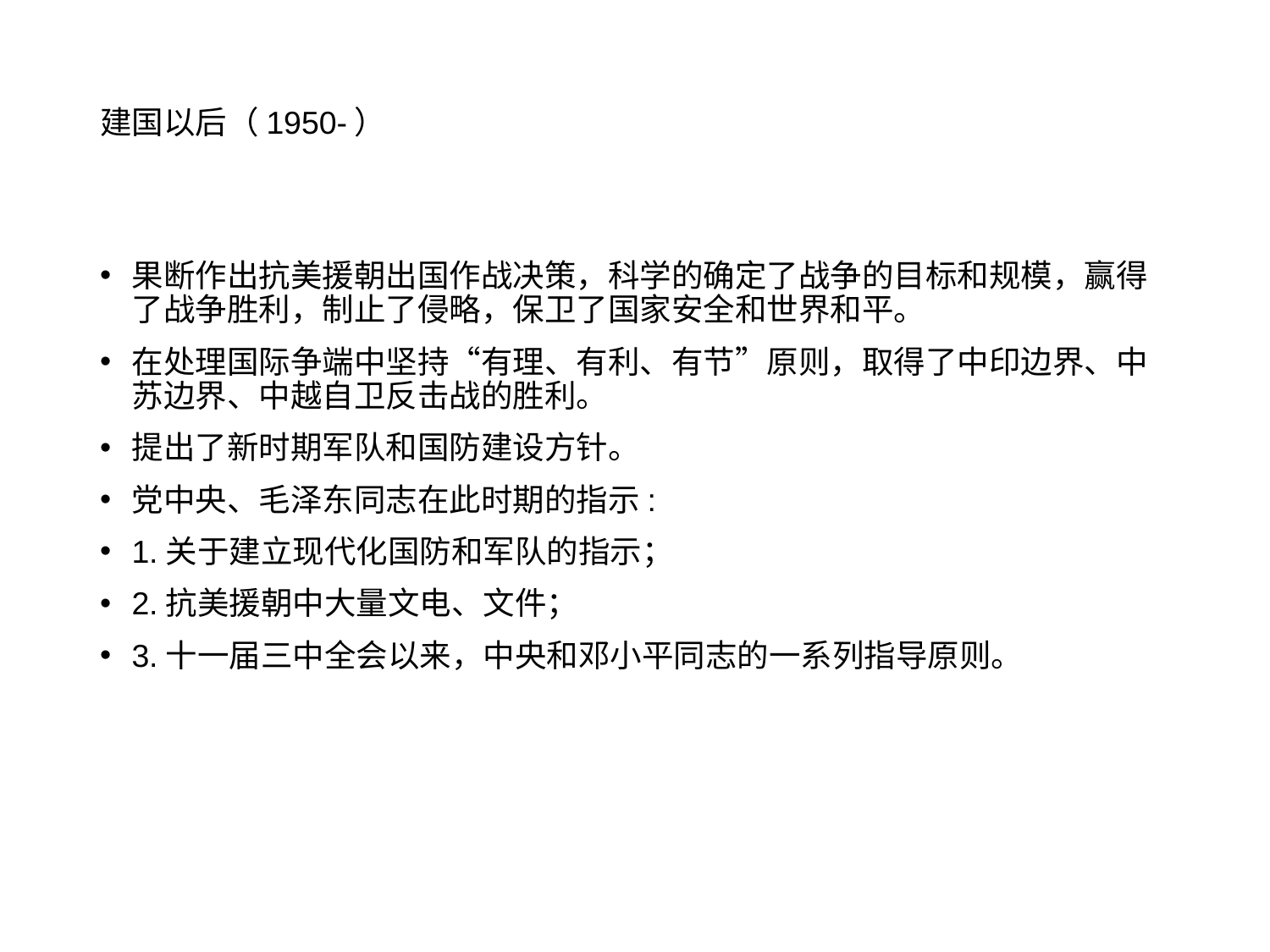

# 建国以后（1950-）
果断作出抗美援朝出国作战决策，科学的确定了战争的目标和规模，赢得了战争胜利，制止了侵略，保卫了国家安全和世界和平。
在处理国际争端中坚持“有理、有利、有节”原则，取得了中印边界、中苏边界、中越自卫反击战的胜利。
提出了新时期军队和国防建设方针。
党中央、毛泽东同志在此时期的指示:
1.关于建立现代化国防和军队的指示；
2.抗美援朝中大量文电、文件；
3.十一届三中全会以来，中央和邓小平同志的一系列指导原则。